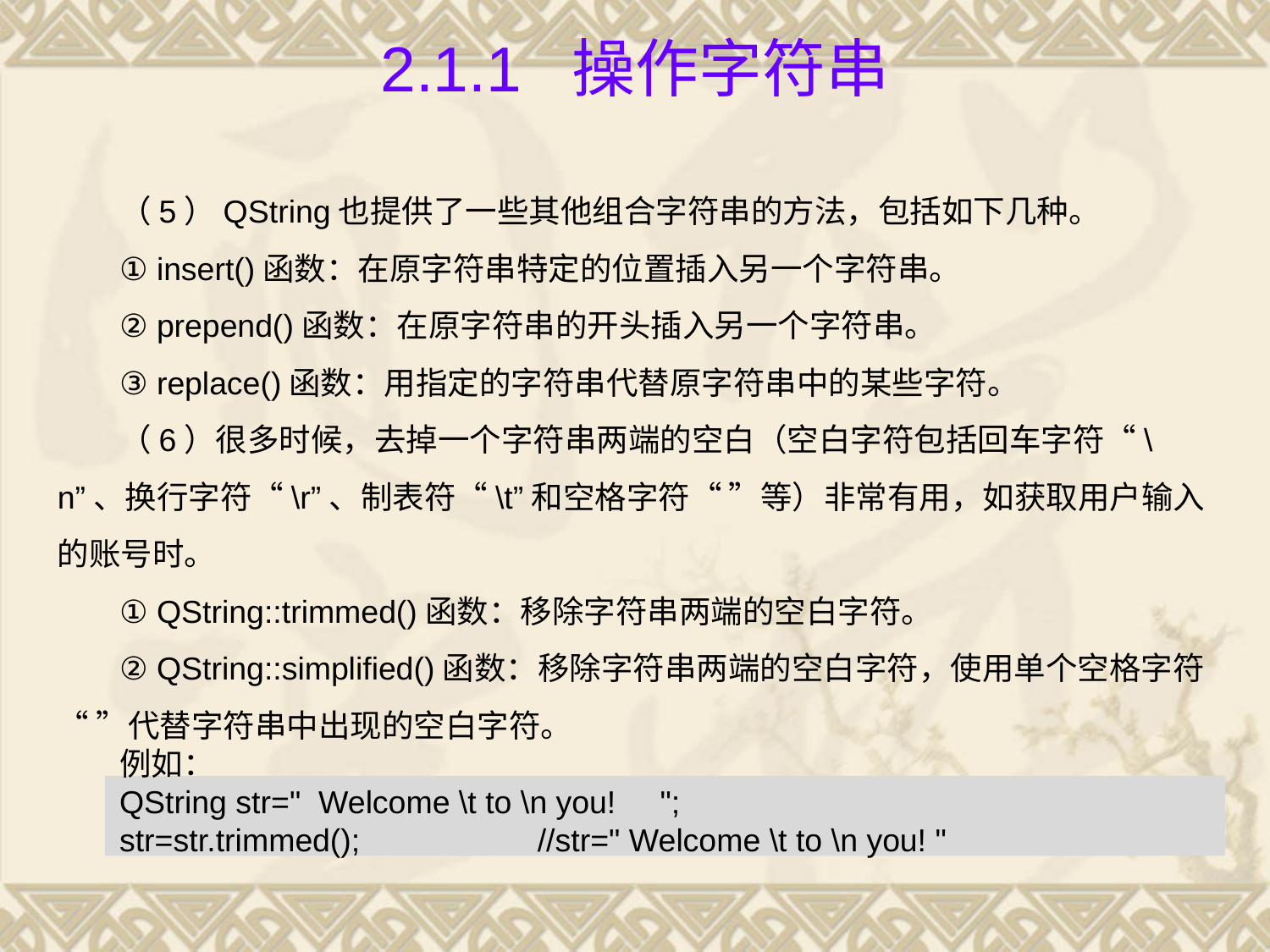

# 2.1.1  操作字符串
（5）QString也提供了一些其他组合字符串的方法，包括如下几种。
① insert()函数：在原字符串特定的位置插入另一个字符串。
② prepend()函数：在原字符串的开头插入另一个字符串。
③ replace()函数：用指定的字符串代替原字符串中的某些字符。
（6）很多时候，去掉一个字符串两端的空白（空白字符包括回车字符“\n”、换行字符“\r”、制表符“\t”和空格字符“ ”等）非常有用，如获取用户输入的账号时。
① QString::trimmed()函数：移除字符串两端的空白字符。
② QString::simplified()函数：移除字符串两端的空白字符，使用单个空格字符“ ”代替字符串中出现的空白字符。
例如：
QString str="  Welcome \t to \n you!     ";
str=str.trimmed();                    //str=" Welcome \t to \n you! "